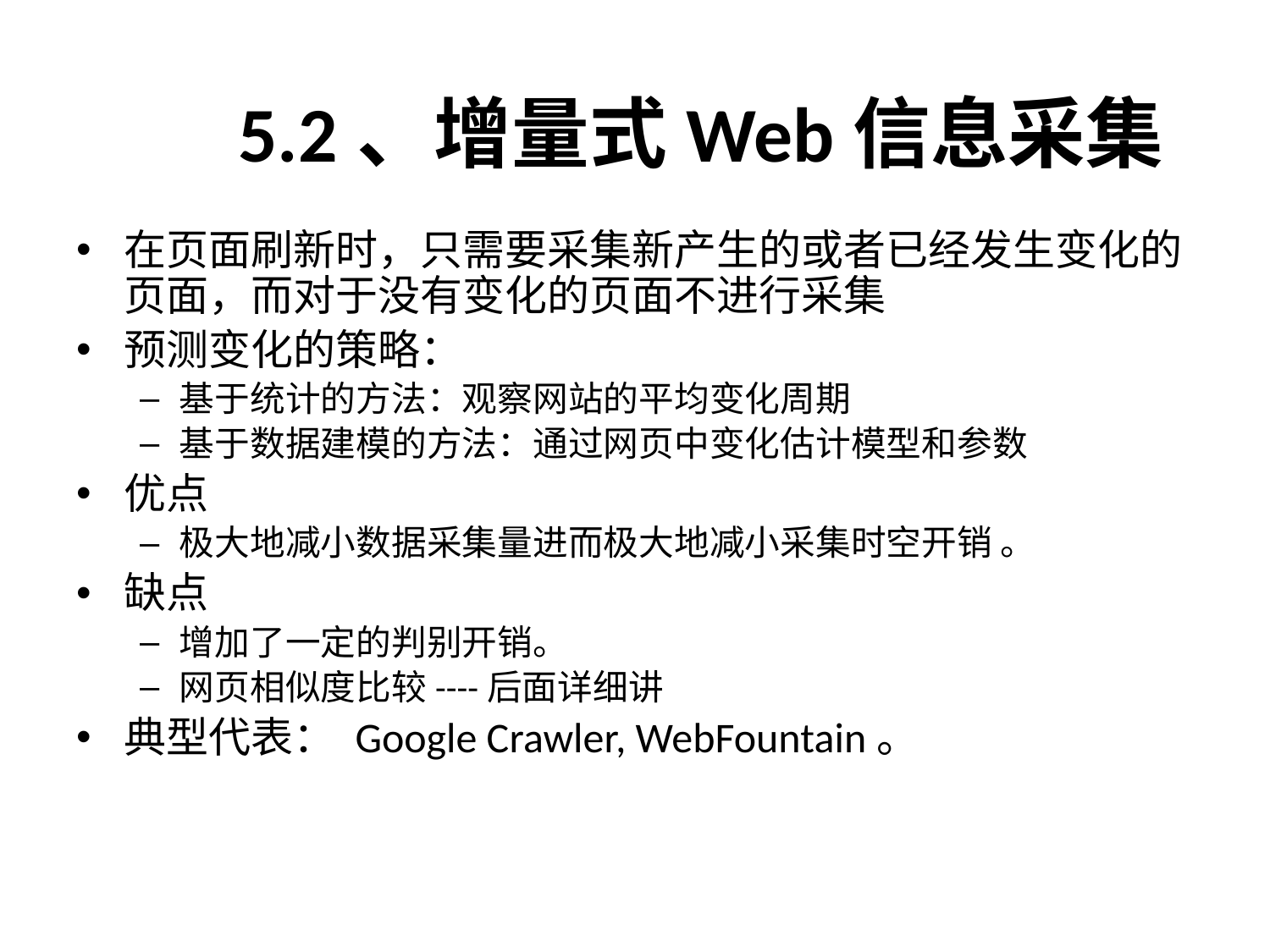

# 5.2、增量式Web信息采集
在页面刷新时，只需要采集新产生的或者已经发生变化的页面，而对于没有变化的页面不进行采集
预测变化的策略：
基于统计的方法：观察网站的平均变化周期
基于数据建模的方法：通过网页中变化估计模型和参数
优点
极大地减小数据采集量进而极大地减小采集时空开销 。
缺点
增加了一定的判别开销。
网页相似度比较----后面详细讲
典型代表： Google Crawler, WebFountain。